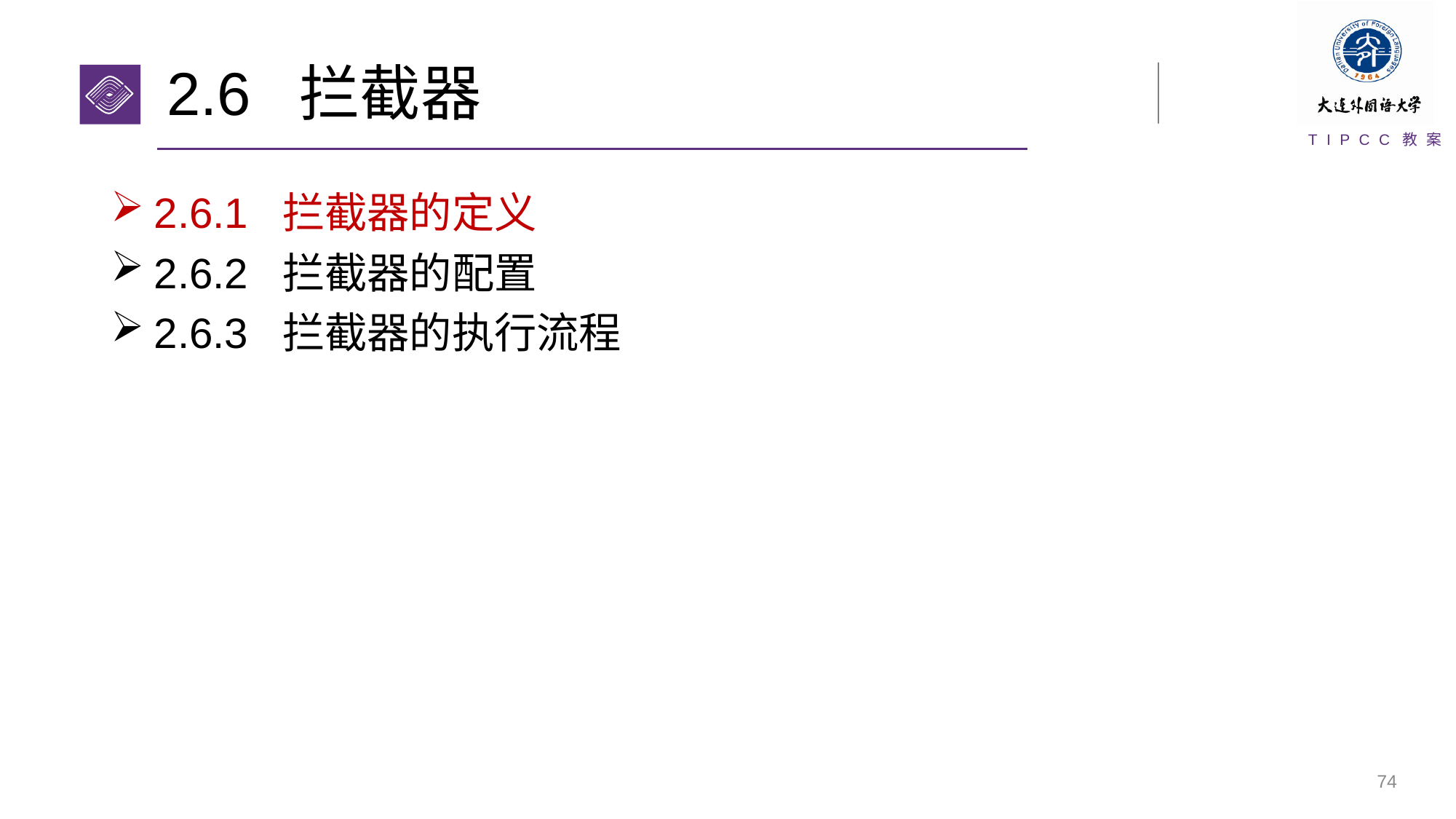

# 2.6  拦截器
2.6.1  拦截器的定义
2.6.2  拦截器的配置
2.6.3  拦截器的执行流程
74